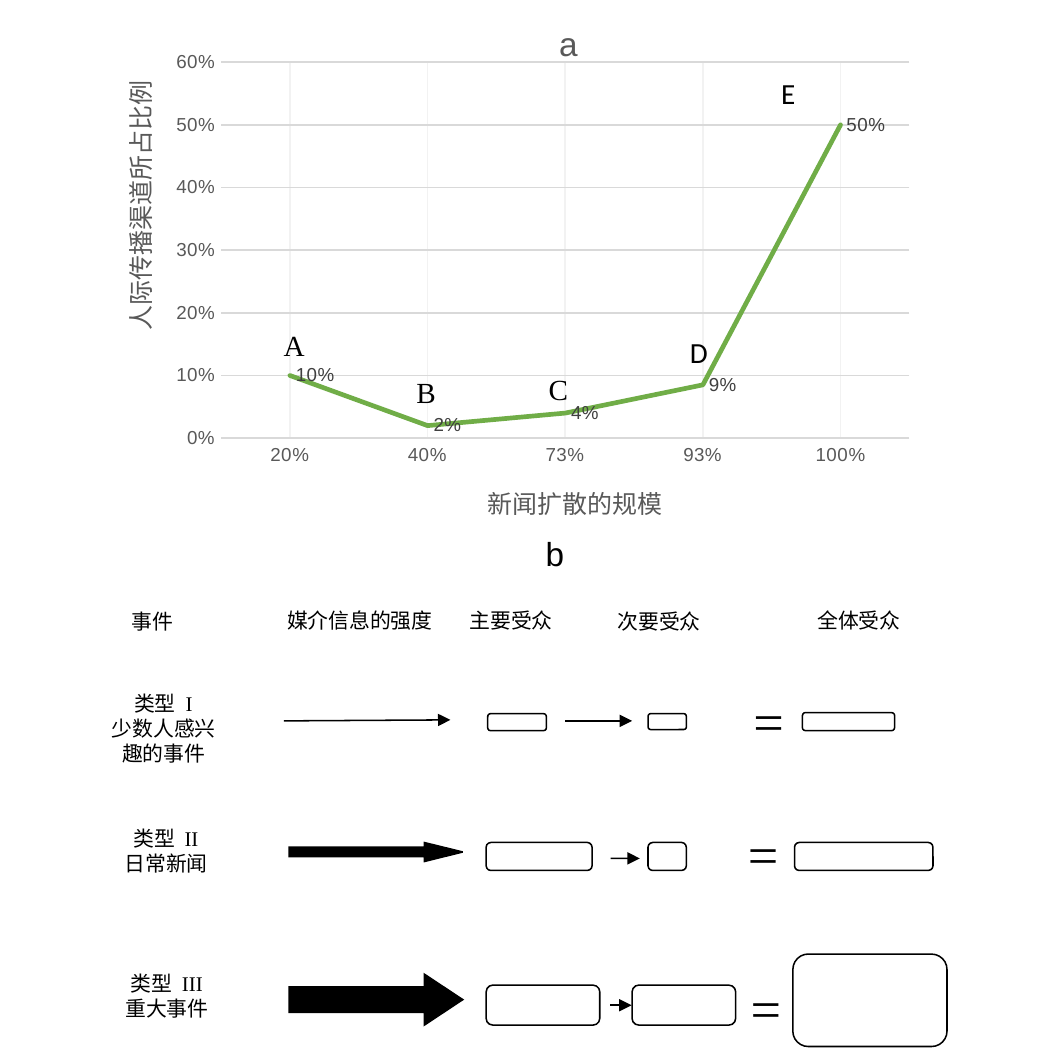

### Chart: a

| Category | Percentage of interpersonal source |
|---|---|
| 0.2 | 0.1 |
| 0.4 | 0.02 |
| 0.73000000000000098 | 0.04 |
| 0.93 | 0.085 |
| 1 | 0.5 |
A
C
B
b

媒介信息的强度
主要受众
全体受众
事件
次要受众
=
类型 I
少数人感兴趣的事件

=
类型 II
日常新闻

类型 III
重大事件
=